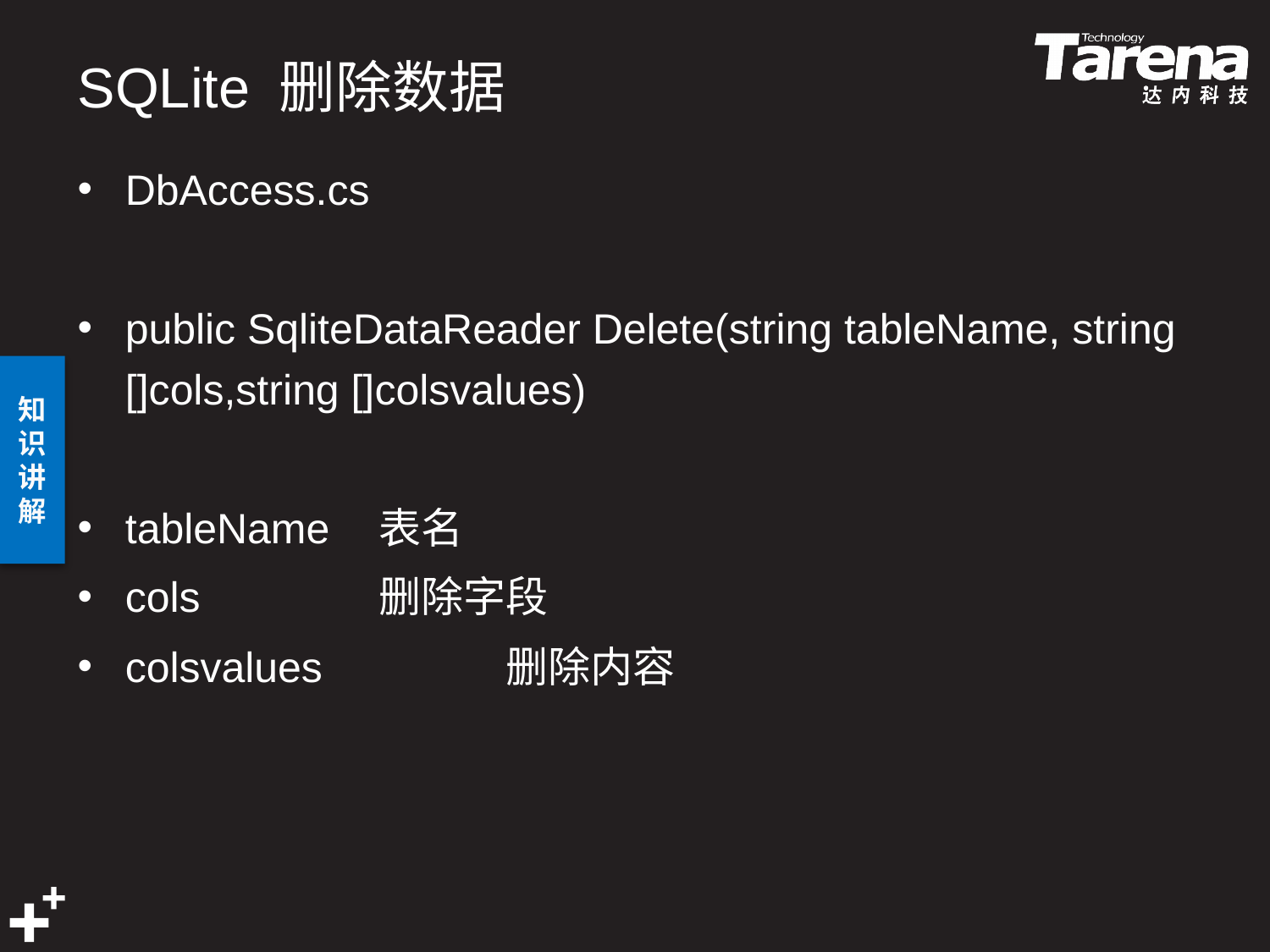

# SQLite 删除数据
DbAccess.cs

public SqliteDataReader Delete(string tableName, string []cols,string []colsvalues)

tableName 	表名
cols 		删除字段
colsvalues		删除内容